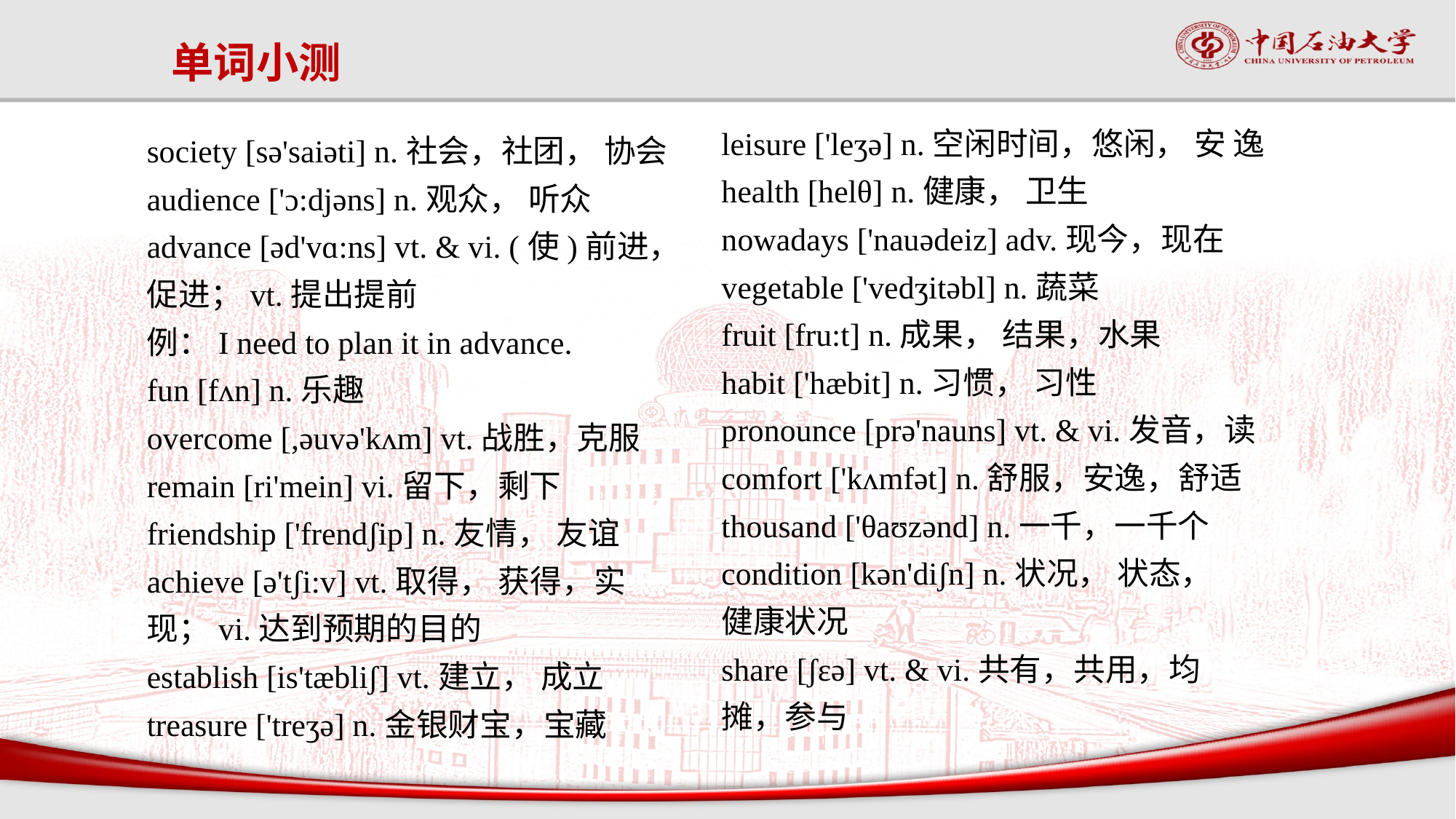

# 单词小测
leisure ['leʒə] n.空闲时间，悠闲， 安 逸
health [helθ] n.健康， 卫生
nowadays ['nauədeiz] adv.现今，现在
vegetable ['vedʒitəbl] n.蔬菜
fruit [fru:t] n.成果， 结果，水果
habit ['hæbit] n.习惯， 习性
pronounce [prə'nauns] vt. & vi.发音，读
comfort ['kʌmfət] n.舒服，安逸，舒适
thousand ['θaʊzənd] n.一千，一千个
condition [kən'diʃn] n.状况， 状态，
健康状况
share [ʃɛə] vt. & vi.共有，共用，均
摊，参与
society [sə'saiəti] n.社会，社团， 协会
audience ['ɔ:djəns] n.观众， 听众
advance [əd'vɑ:ns] vt. & vi. (使)前进，
促进；vt.提出提前
例：I need to plan it in advance.
fun [fʌn] n.乐趣
overcome [,əuvə'kʌm] vt.战胜，克服
remain [ri'mein] vi.留下，剩下
friendship ['frendʃip] n.友情， 友谊
achieve [ə'tʃi:v] vt.取得， 获得，实
现；vi.达到预期的目的
establish [is'tæbliʃ] vt.建立， 成立
treasure ['treʒə] n.金银财宝，宝藏